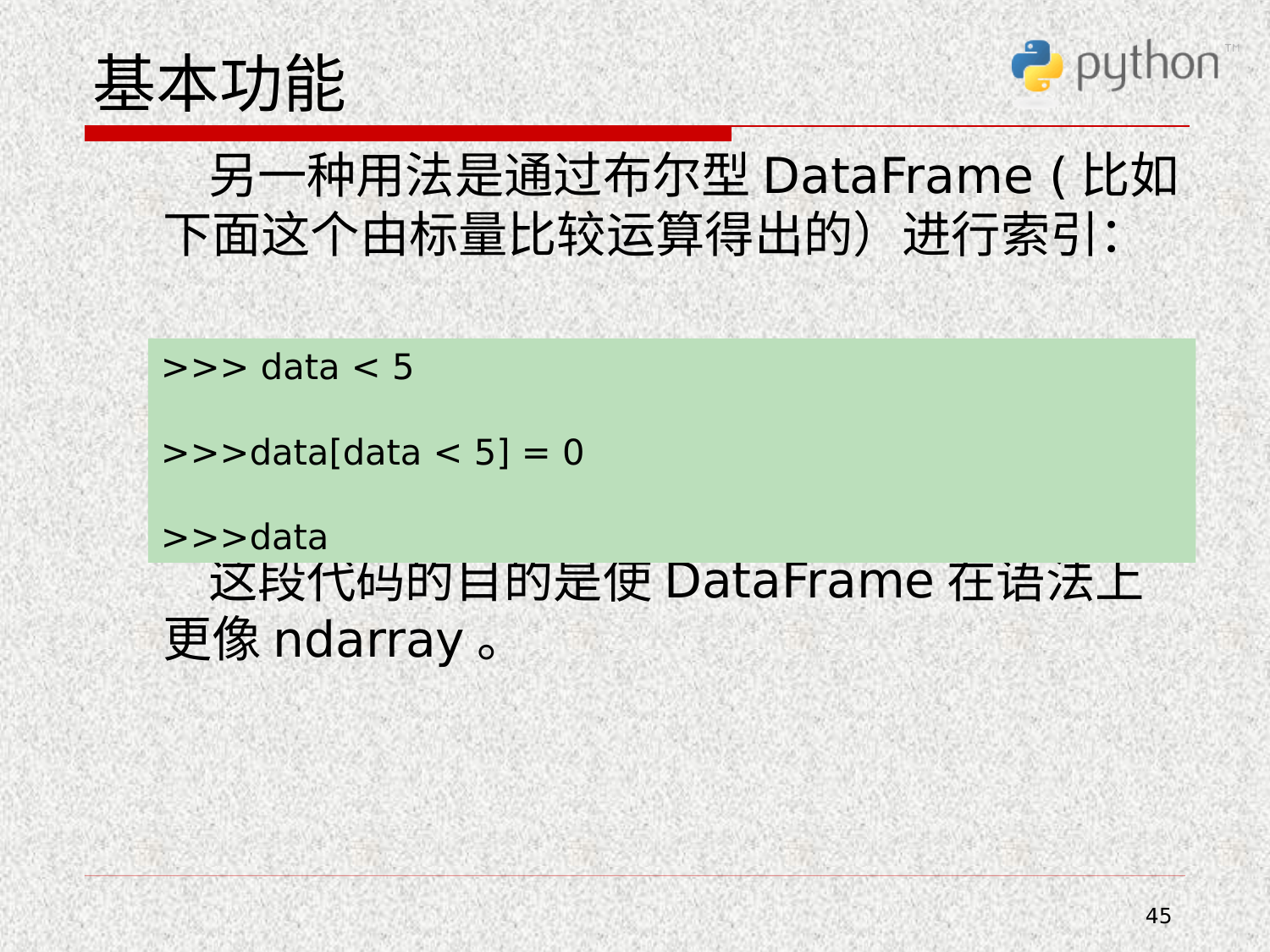

# 基本功能
         另一种用法是通过布尔型DataFrame (比如下面这个由标量比较运算得出的）进行索引：

         这段代码的目的是使DataFrame在语法上更像ndarray。
>>> data < 5

>>>data[data < 5] = 0

>>>data
45